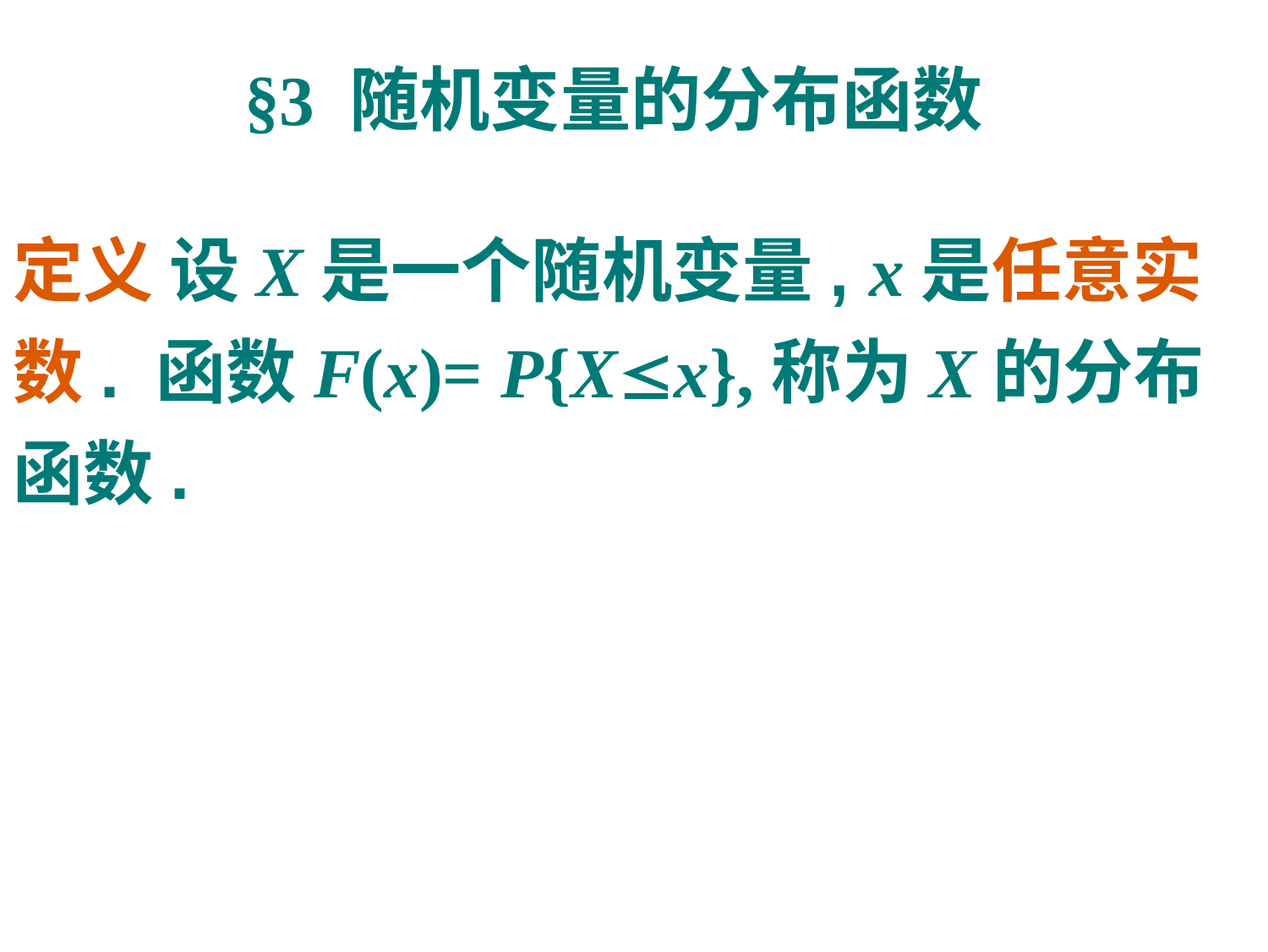

# 定义 设X是一个随机变量, x是任意实数. 函数F(x)= P{X≤x},称为X的分布函数.
§3 随机变量的分布函数